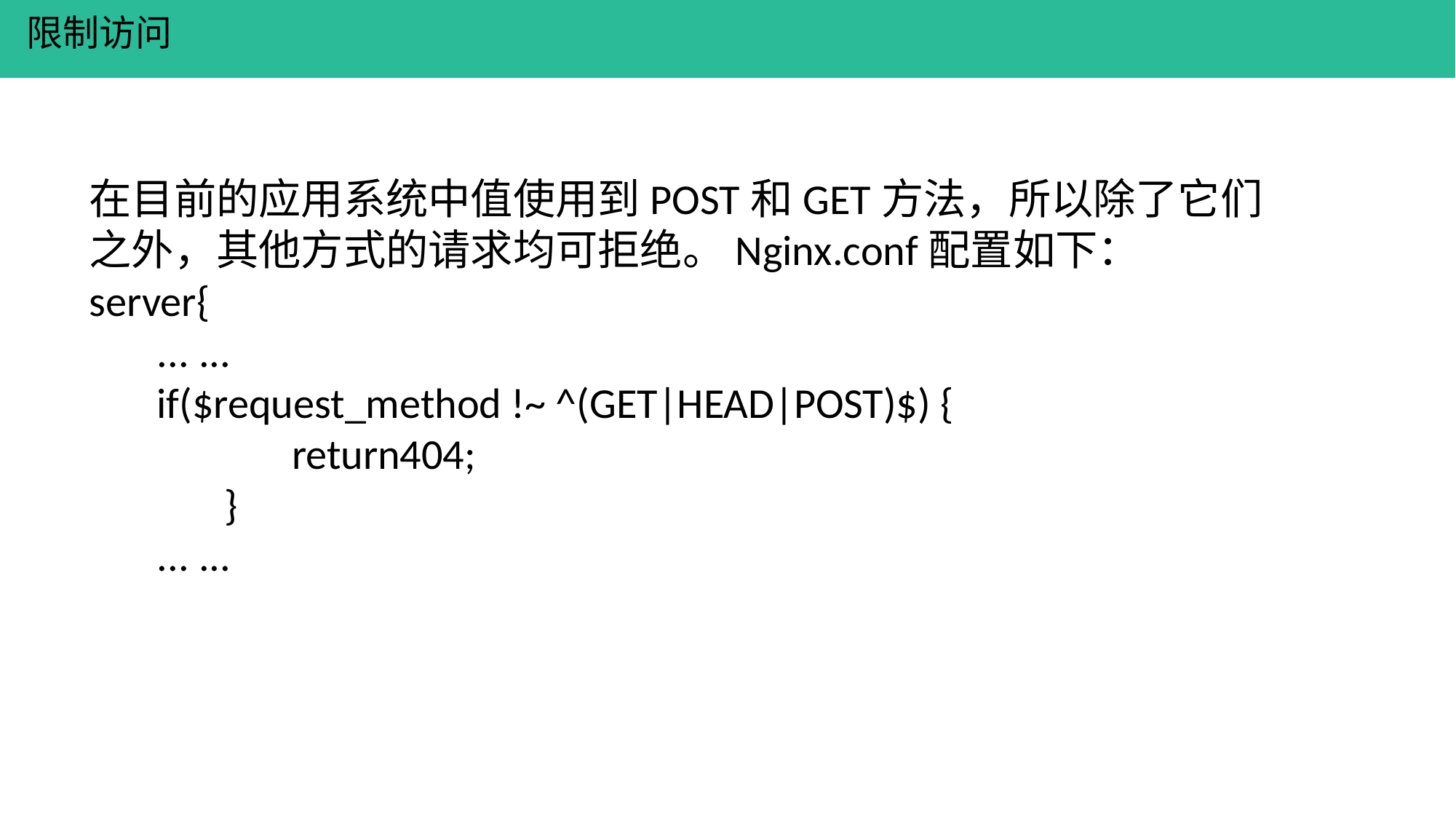

限制访问
在目前的应用系统中值使用到POST和GET方法，所以除了它们之外，其他方式的请求均可拒绝。Nginx.conf配置如下：
server{
       ... ...
       if($request_method !~ ^(GET|HEAD|POST)$) {
                     return404;
              }
       ... ...